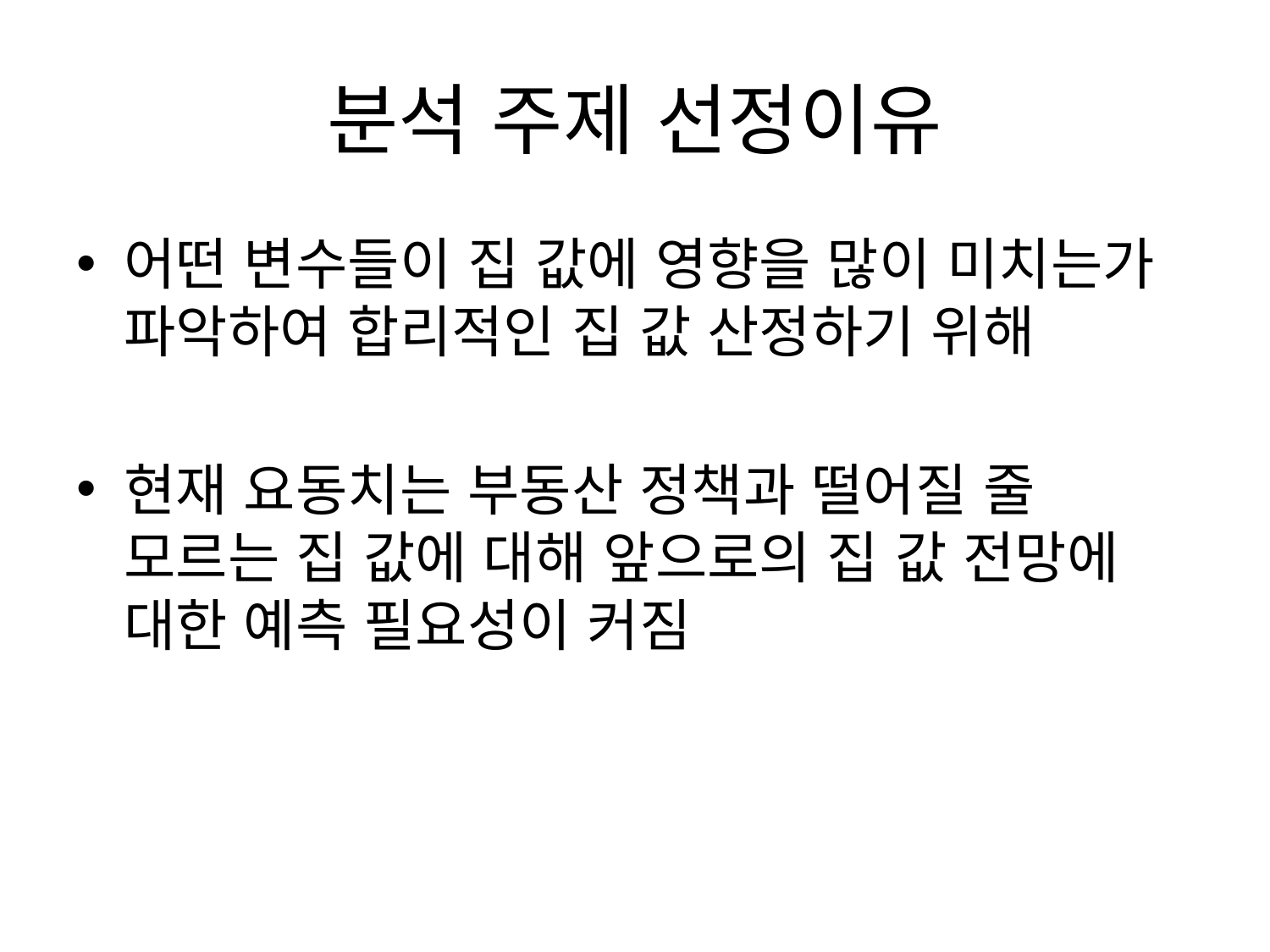

# 분석 주제 선정이유
어떤 변수들이 집 값에 영향을 많이 미치는가 파악하여 합리적인 집 값 산정하기 위해

현재 요동치는 부동산 정책과 떨어질 줄 모르는 집 값에 대해 앞으로의 집 값 전망에 대한 예측 필요성이 커짐